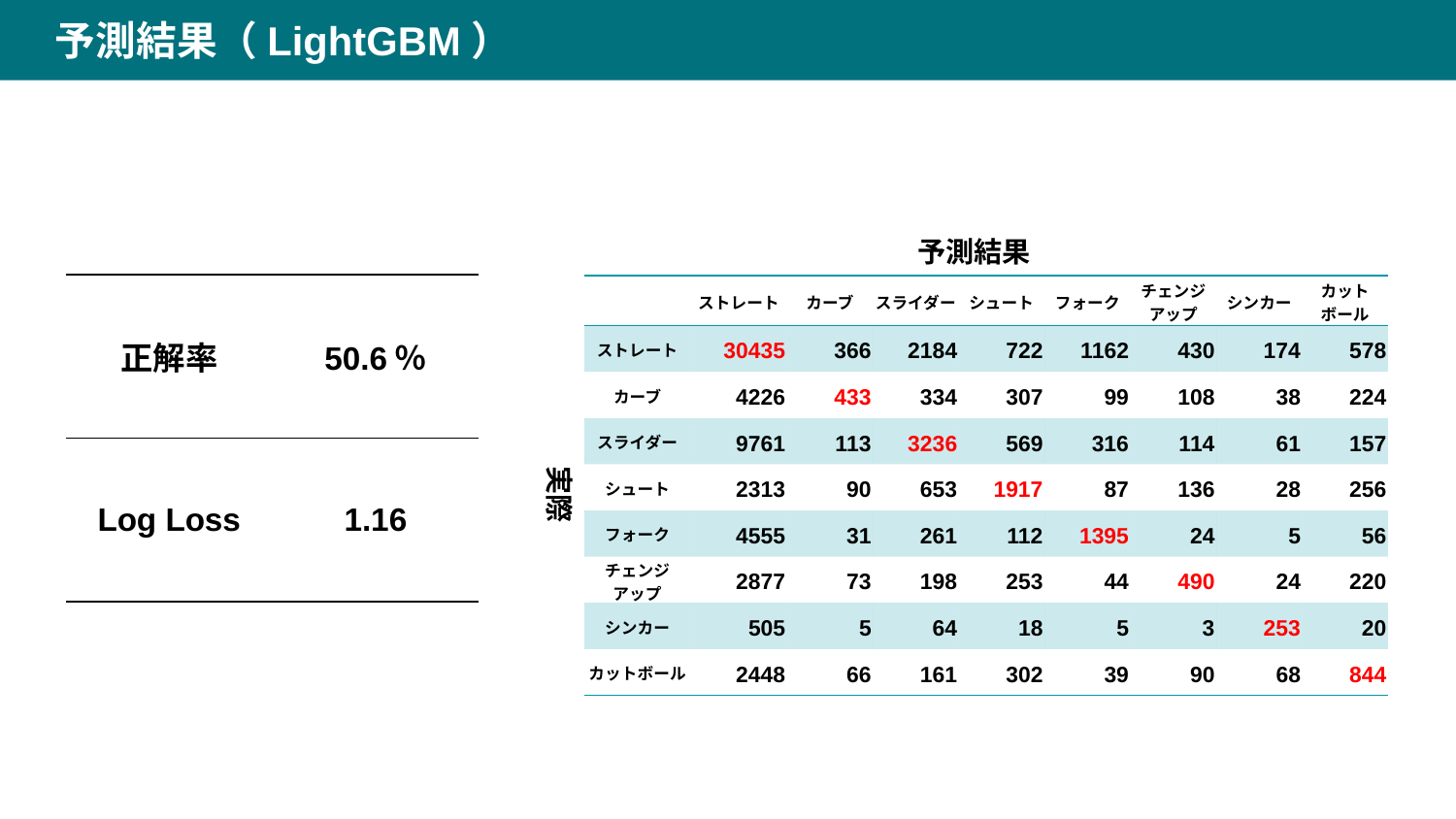

予測結果（LightGBM）
予測結果
| 正解率 | 50.6％ |
| --- | --- |
| Log Loss | 1.16 |
|  | ストレート | カーブ | スライダー | シュート | フォーク | チェンジ アップ | シンカー | カット ボール |
| --- | --- | --- | --- | --- | --- | --- | --- | --- |
| ストレート | 30435 | 366 | 2184 | 722 | 1162 | 430 | 174 | 578 |
| カーブ | 4226 | 433 | 334 | 307 | 99 | 108 | 38 | 224 |
| スライダー | 9761 | 113 | 3236 | 569 | 316 | 114 | 61 | 157 |
| シュート | 2313 | 90 | 653 | 1917 | 87 | 136 | 28 | 256 |
| フォーク | 4555 | 31 | 261 | 112 | 1395 | 24 | 5 | 56 |
| チェンジ アップ | 2877 | 73 | 198 | 253 | 44 | 490 | 24 | 220 |
| シンカー | 505 | 5 | 64 | 18 | 5 | 3 | 253 | 20 |
| カットボール | 2448 | 66 | 161 | 302 | 39 | 90 | 68 | 844 |
実際